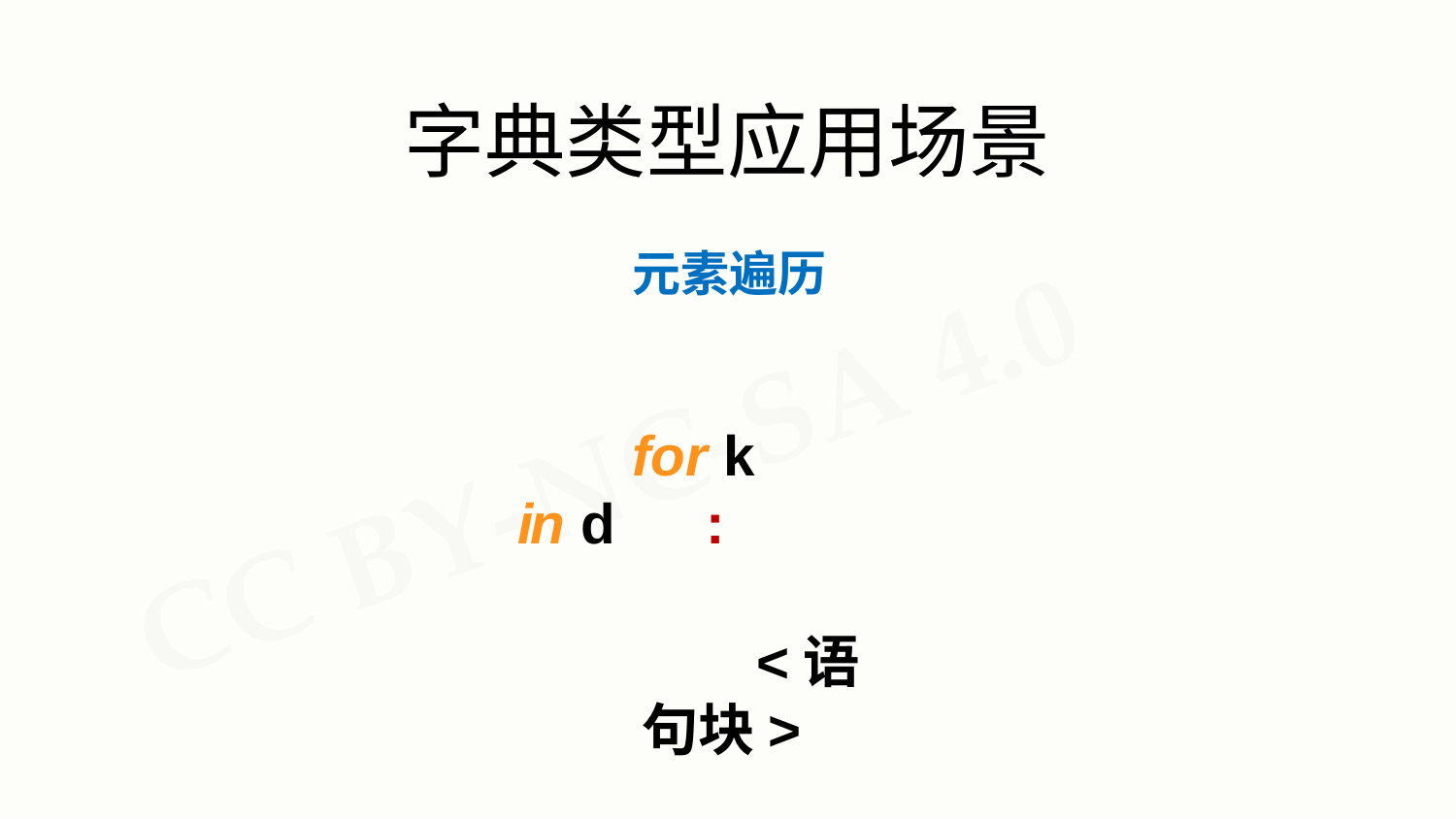

# 字典类型应用场景
元素遍历

for k	in d	:

<语句块>